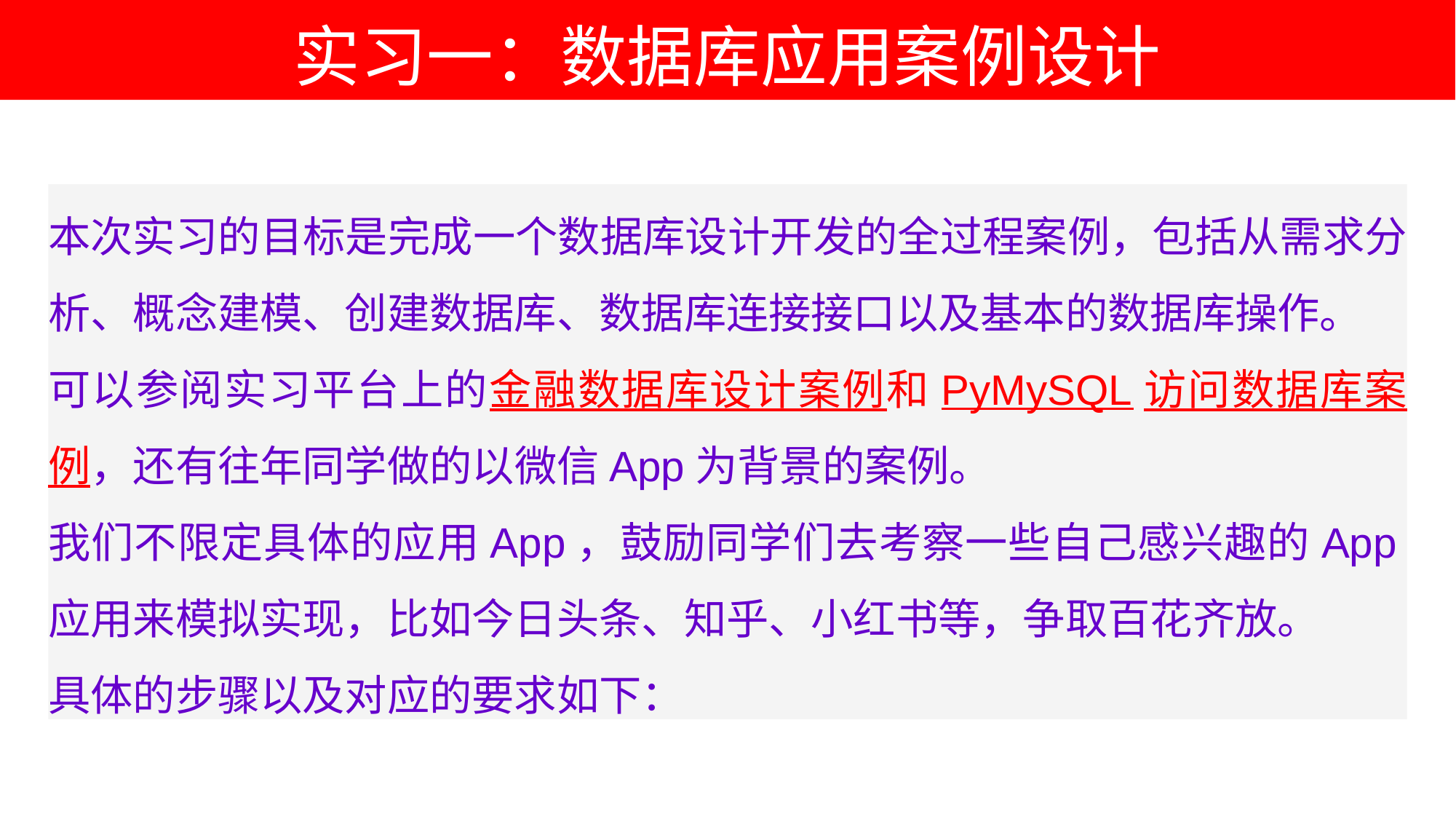

# 实习一：数据库应用案例设计
本次实习的目标是完成一个数据库设计开发的全过程案例，包括从需求分析、概念建模、创建数据库、数据库连接接口以及基本的数据库操作。
可以参阅实习平台上的金融数据库设计案例和PyMySQL访问数据库案例，还有往年同学做的以微信App为背景的案例。
我们不限定具体的应用App，鼓励同学们去考察一些自己感兴趣的App应用来模拟实现，比如今日头条、知乎、小红书等，争取百花齐放。
具体的步骤以及对应的要求如下：